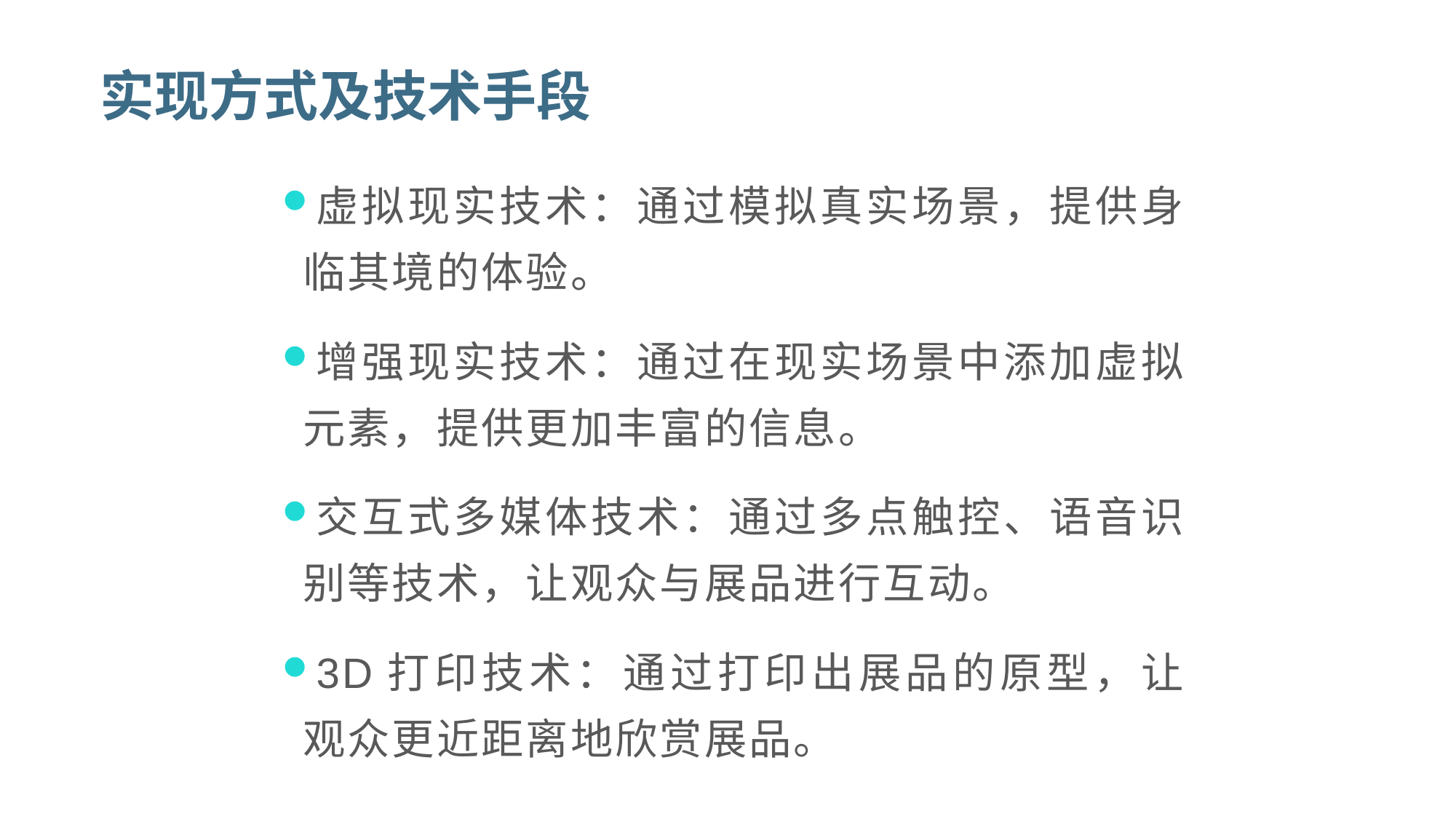

# 实现方式及技术手段
虚拟现实技术：通过模拟真实场景，提供身临其境的体验。
增强现实技术：通过在现实场景中添加虚拟元素，提供更加丰富的信息。
交互式多媒体技术：通过多点触控、语音识别等技术，让观众与展品进行互动。
3D打印技术：通过打印出展品的原型，让观众更近距离地欣赏展品。